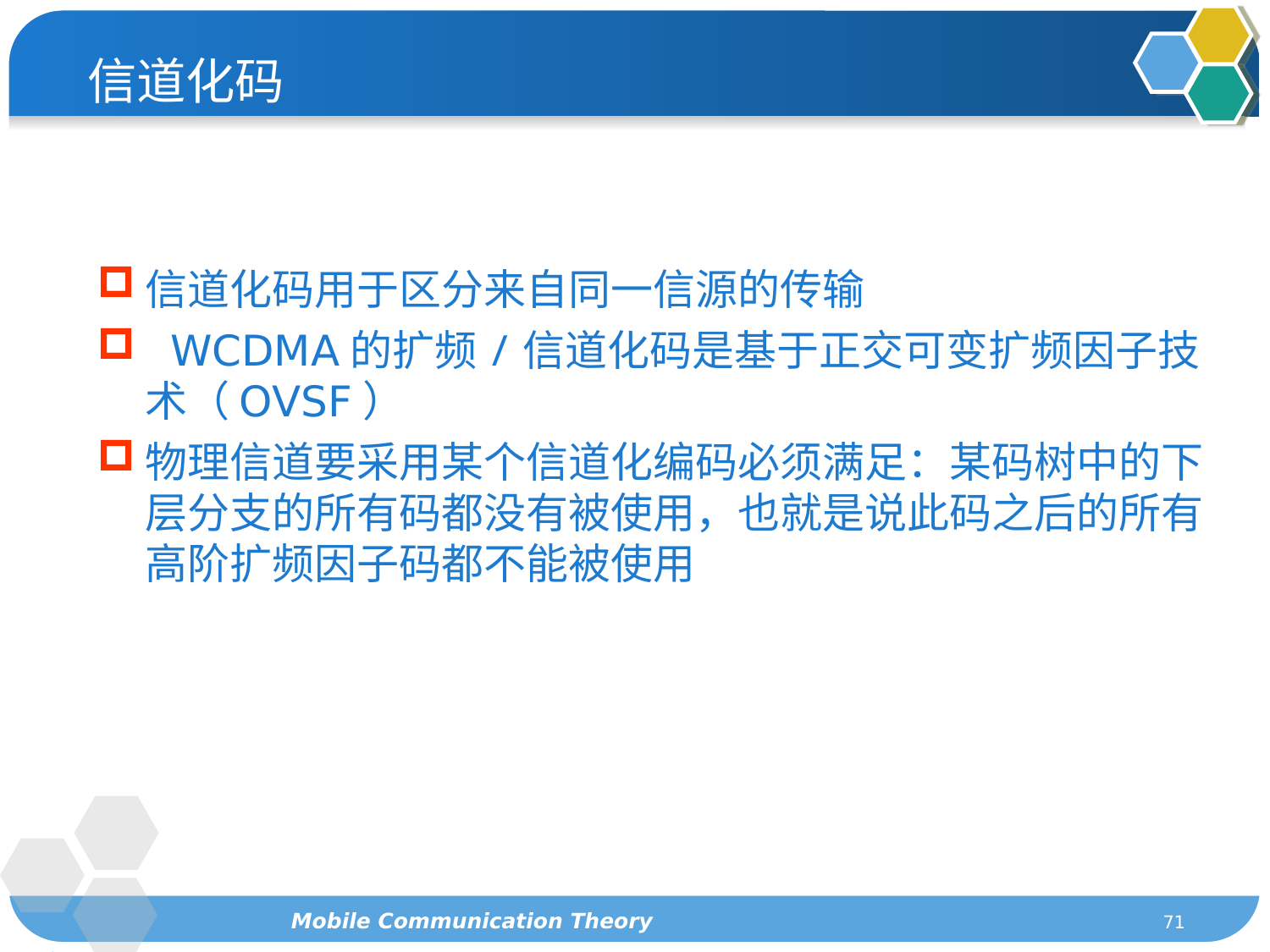

信道化码
信道化码用于区分来自同一信源的传输
 WCDMA的扩频/信道化码是基于正交可变扩频因子技术（OVSF）
物理信道要采用某个信道化编码必须满足：某码树中的下层分支的所有码都没有被使用，也就是说此码之后的所有高阶扩频因子码都不能被使用
Mobile Communication Theory